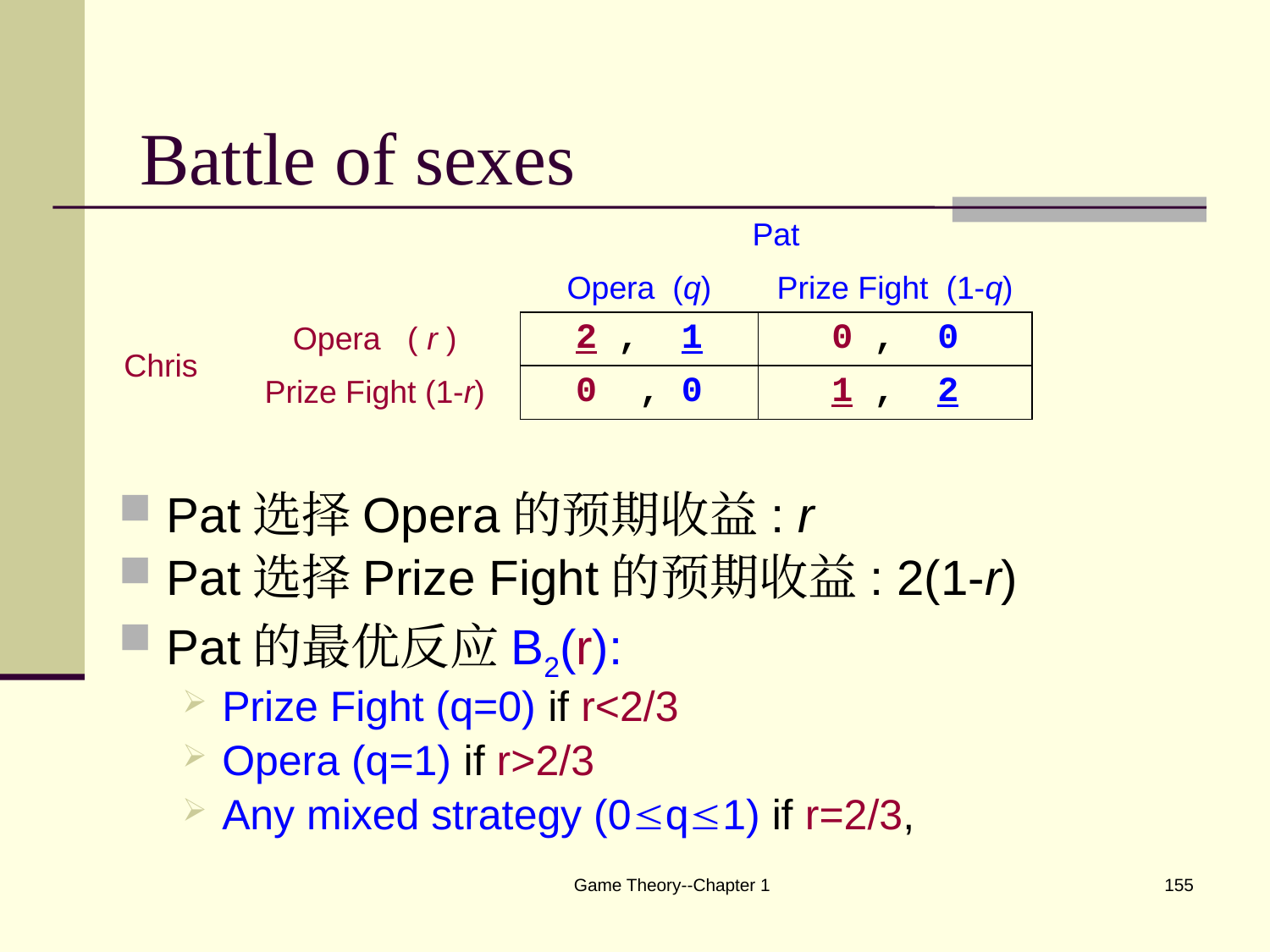

# Battle of sexes
|  |  | Pat |  |
| --- | --- | --- | --- |
|  |  | Opera (q) | Prize Fight (1-q) |
| Chris | Opera ( r ) | 2 , 1 | 0 , 0 |
|  | Prize Fight (1-r) | 0 , 0 | 1 , 2 |
Pat选择Opera的预期收益: r
Pat选择Prize Fight的预期收益: 2(1-r)
Pat的最优反应B2(r):
Prize Fight (q=0) if r<2/3
Opera (q=1) if r>2/3
Any mixed strategy (0≤q≤1) if r=2/3,
Game Theory--Chapter 1
155